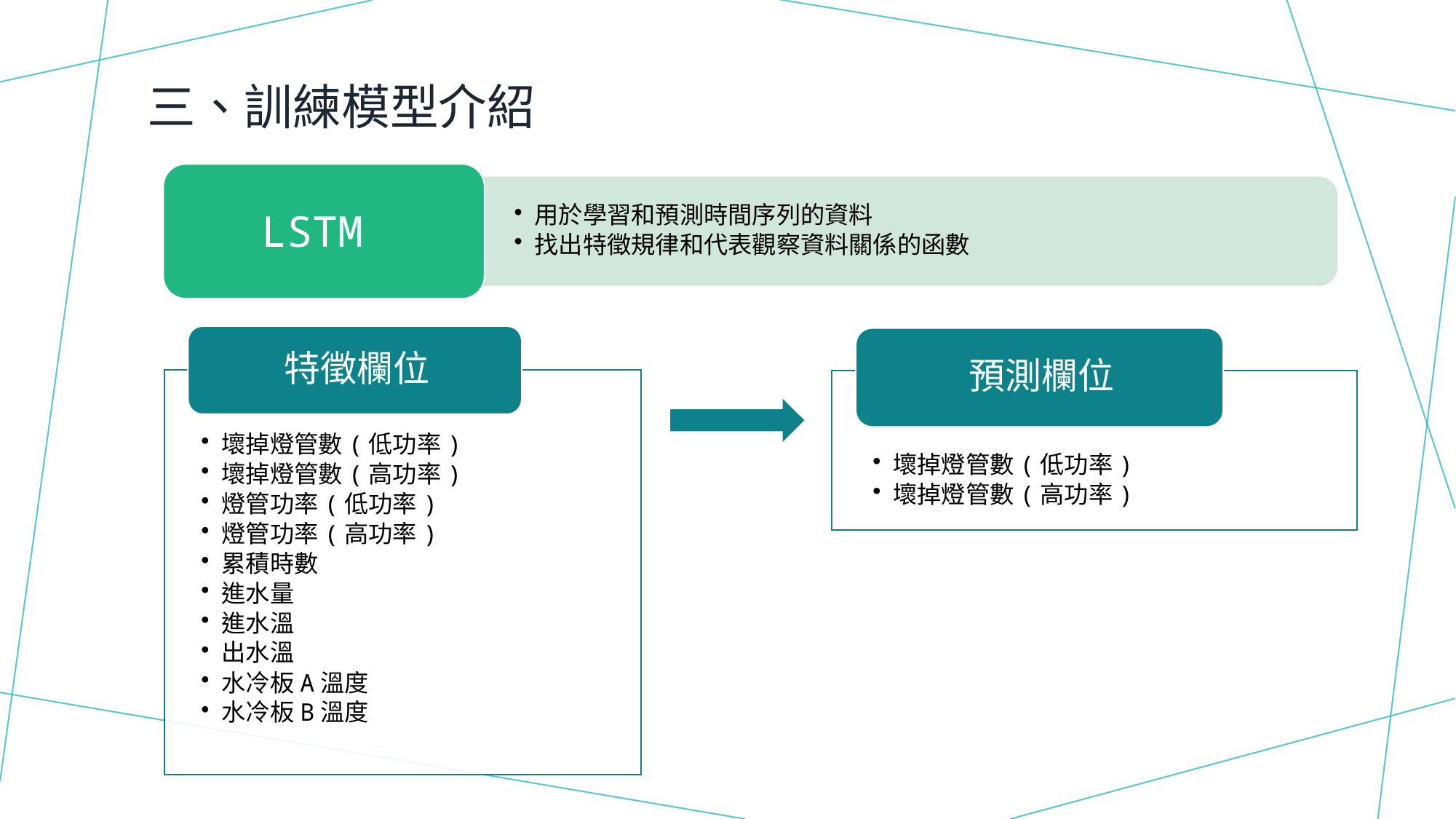

# 三、訓練模型介紹
用於學習和預測時間序列的資料
找出特徵規律和代表觀察資料關係的函數
LSTM
壞掉燈管數(低功率)
壞掉燈管數(高功率)
預測欄位
壞掉燈管數(低功率)
壞掉燈管數(高功率)
燈管功率(低功率)
燈管功率(高功率)
累積時數
進水量
進水溫
出水溫
水冷板A溫度
水冷板B溫度
特徵欄位